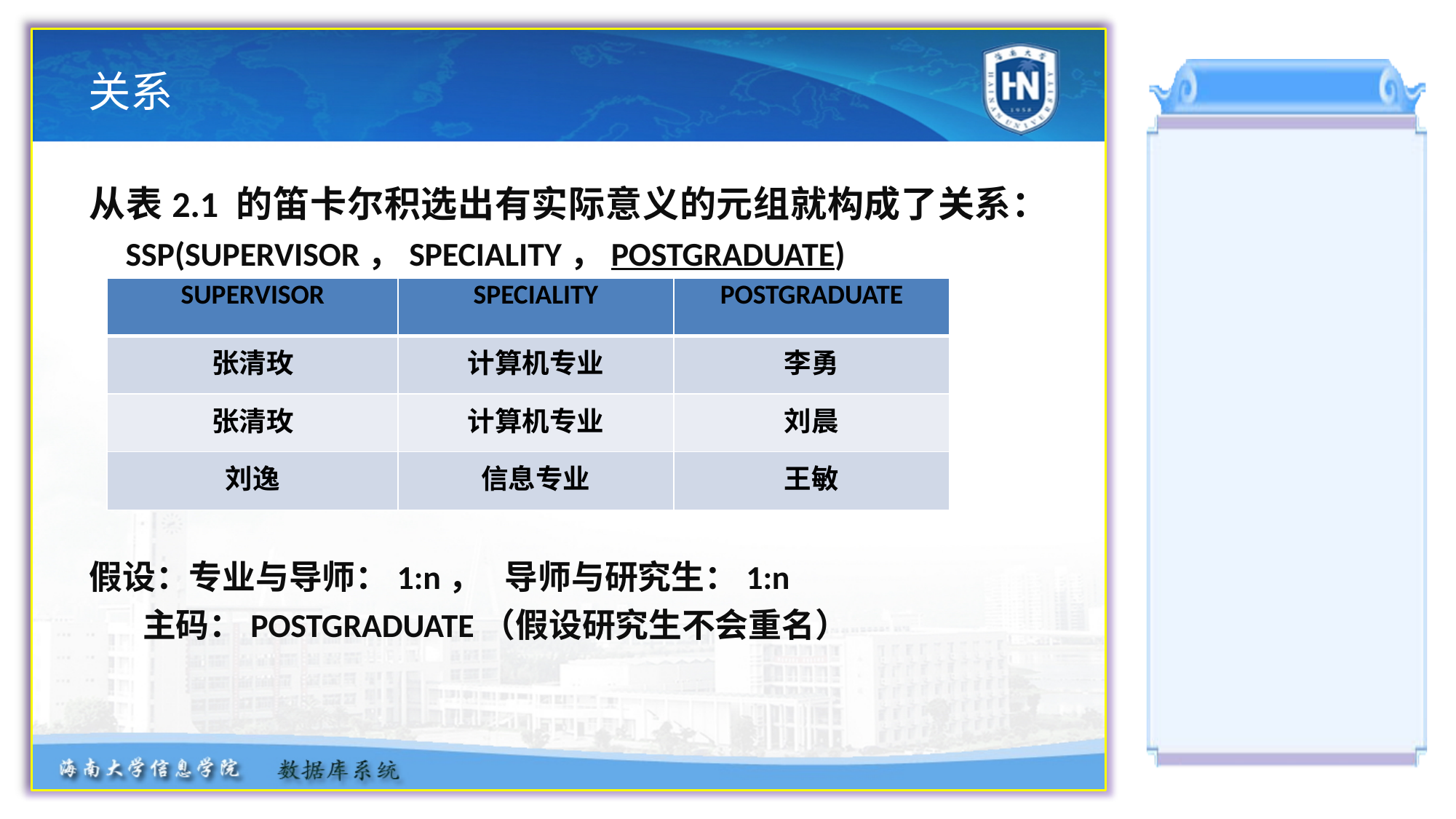

# 关系
从表2.1 的笛卡尔积选出有实际意义的元组就构成了关系：SSP(SUPERVISOR，SPECIALITY，POSTGRADUATE)

假设：专业与导师：1:n，   导师与研究生：1:n
主码：POSTGRADUATE（假设研究生不会重名）

| SUPERVISOR | SPECIALITY | POSTGRADUATE |
| --- | --- | --- |
| 张清玫 | 计算机专业 | 李勇 |
| 张清玫 | 计算机专业 | 刘晨 |
| 刘逸 | 信息专业 | 王敏 |